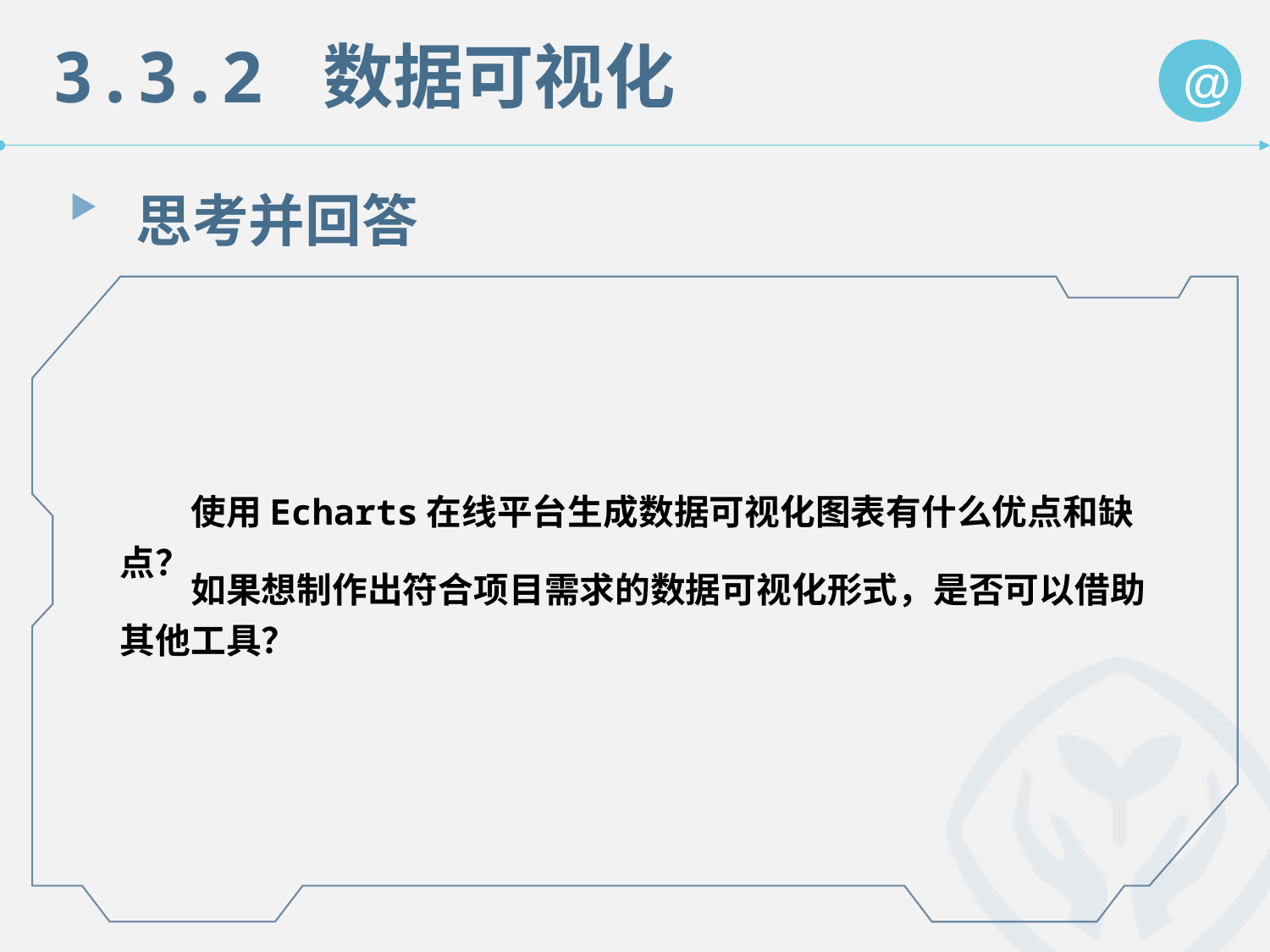

3.3.2 数据可视化
@
思考并回答

　　使用Echarts在线平台生成数据可视化图表有什么优点和缺点？
　　如果想制作出符合项目需求的数据可视化形式，是否可以借助其他工具？